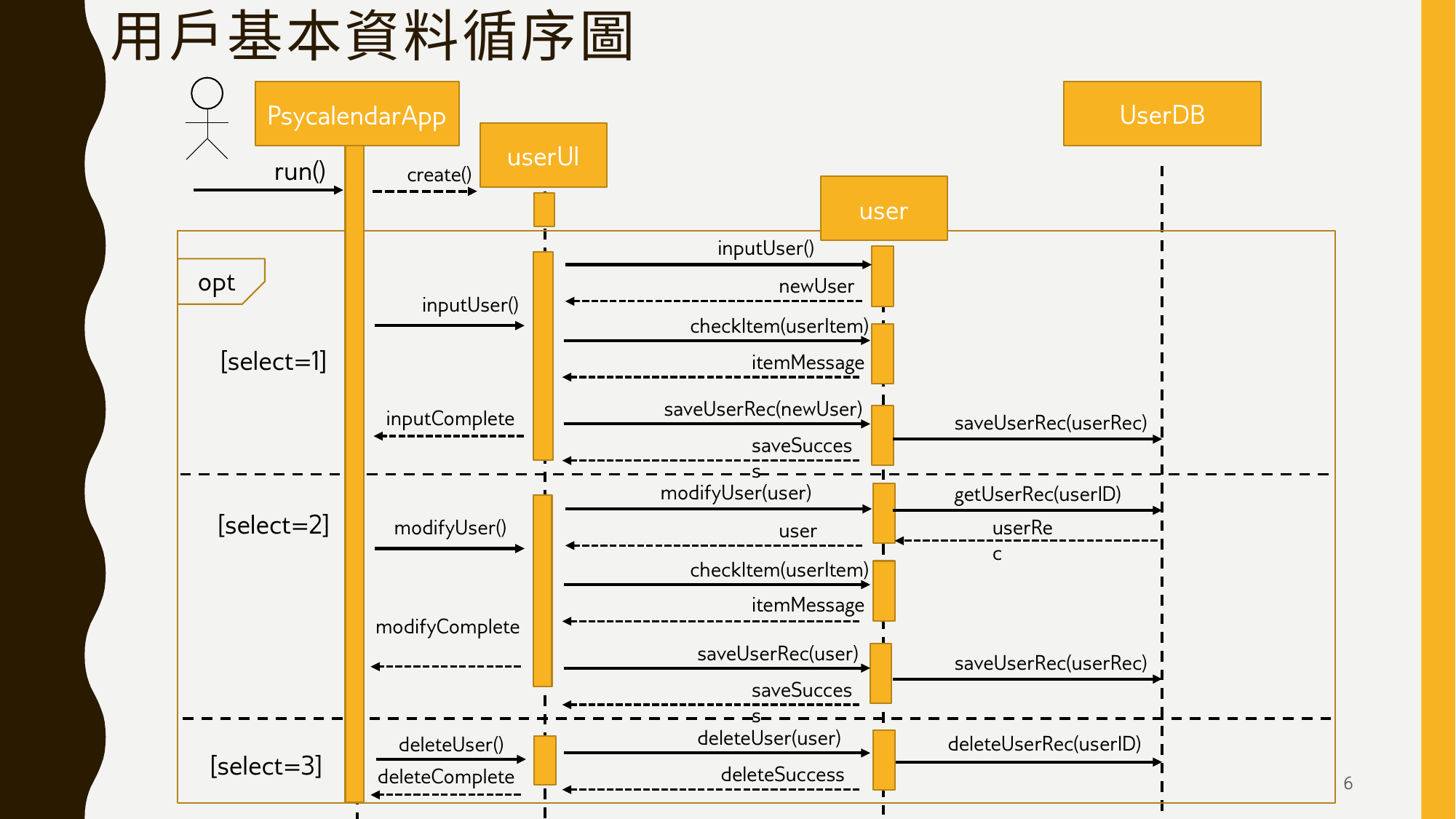

# 用戶基本資料循序圖

UserDB
PsycalendarApp
userUI

run()
create()
user

inputUser()

opt

newUser
inputUser()
checkItem(userItem)

[select=1]
itemMessage
saveUserRec(newUser)
inputComplete
saveUserRec(userRec)

saveSuccess
modifyUser(user)
getUserRec(userID)

[select=2]
userRec
modifyUser()
user
checkItem(userItem)

itemMessage
modifyComplete
saveUserRec(user)
saveUserRec(userRec)

saveSuccess
deleteUser(user)
deleteUserRec(userID)
deleteUser()

[select=3]
deleteSuccess
deleteComplete
6